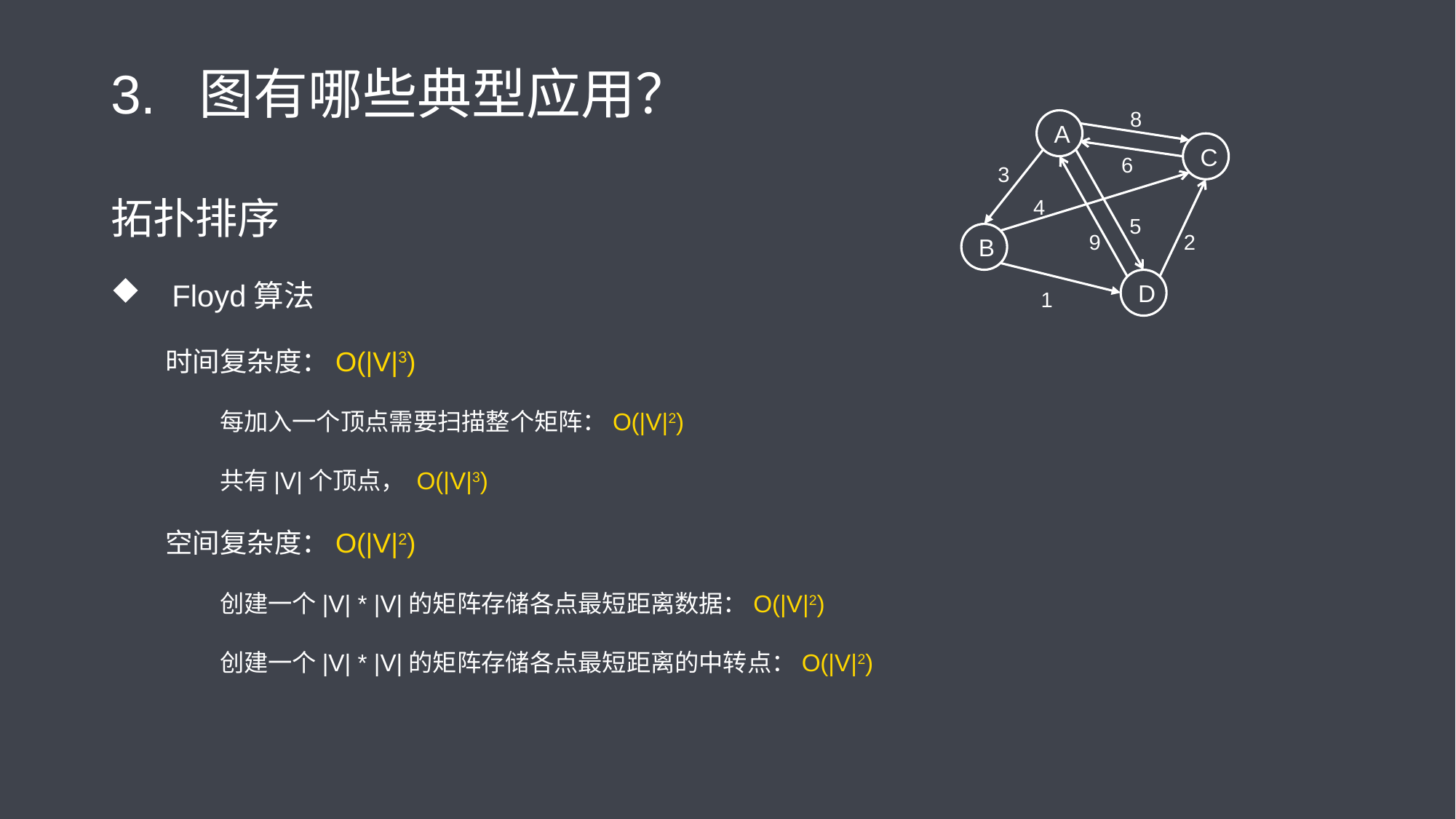

# 图有哪些典型应用？
8
A
C
B
D
6
3
4
5
9
2
1
拓扑排序
Floyd算法
时间复杂度：O(|V|3)
每加入一个顶点需要扫描整个矩阵：O(|V|2)
共有|V|个顶点， O(|V|3)
空间复杂度：O(|V|2)
创建一个|V| * |V|的矩阵存储各点最短距离数据：O(|V|2)
创建一个|V| * |V|的矩阵存储各点最短距离的中转点：O(|V|2)